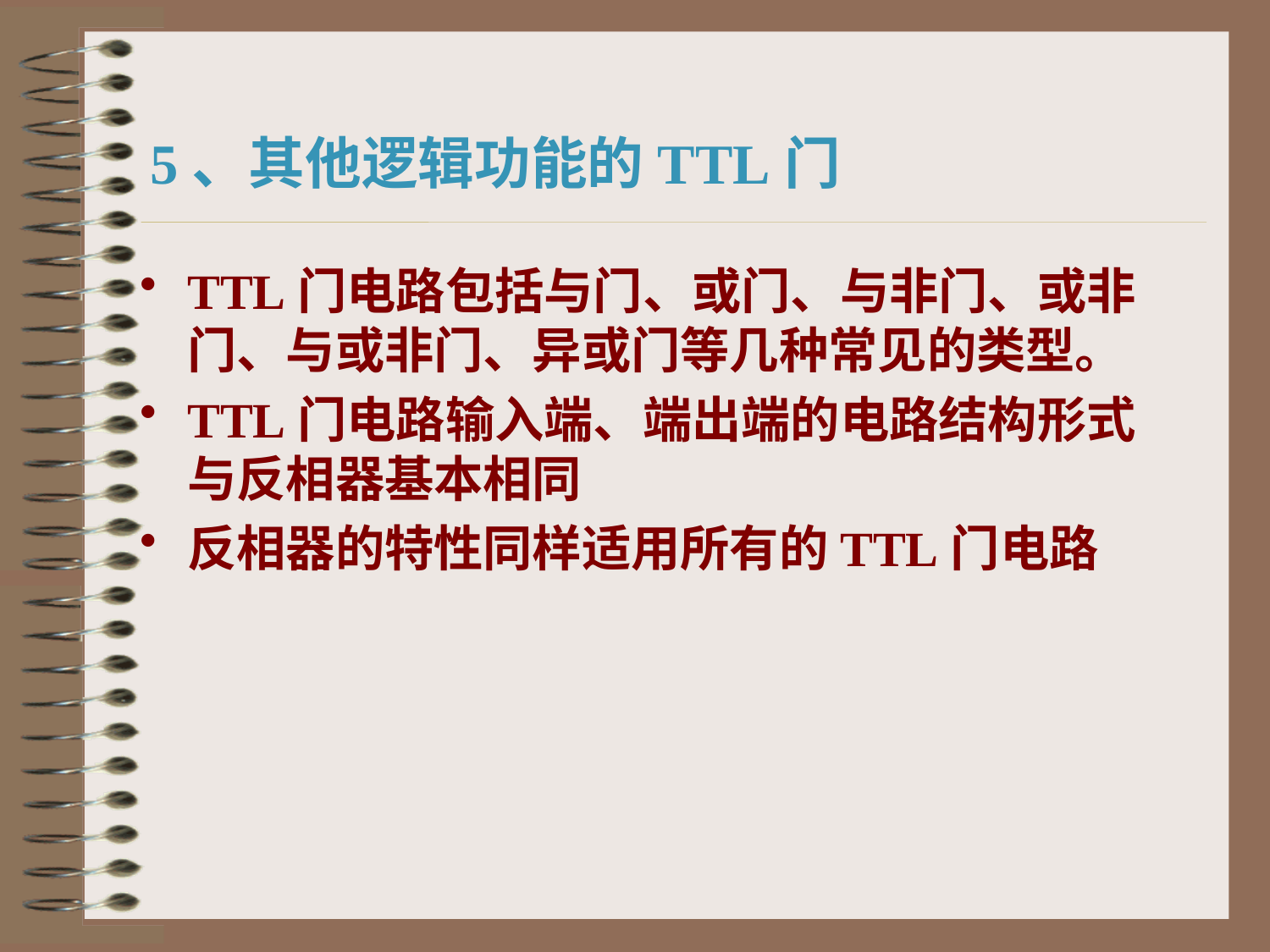

# 5、其他逻辑功能的TTL门
TTL门电路包括与门、或门、与非门、或非门、与或非门、异或门等几种常见的类型。
TTL门电路输入端、端出端的电路结构形式与反相器基本相同
反相器的特性同样适用所有的TTL门电路